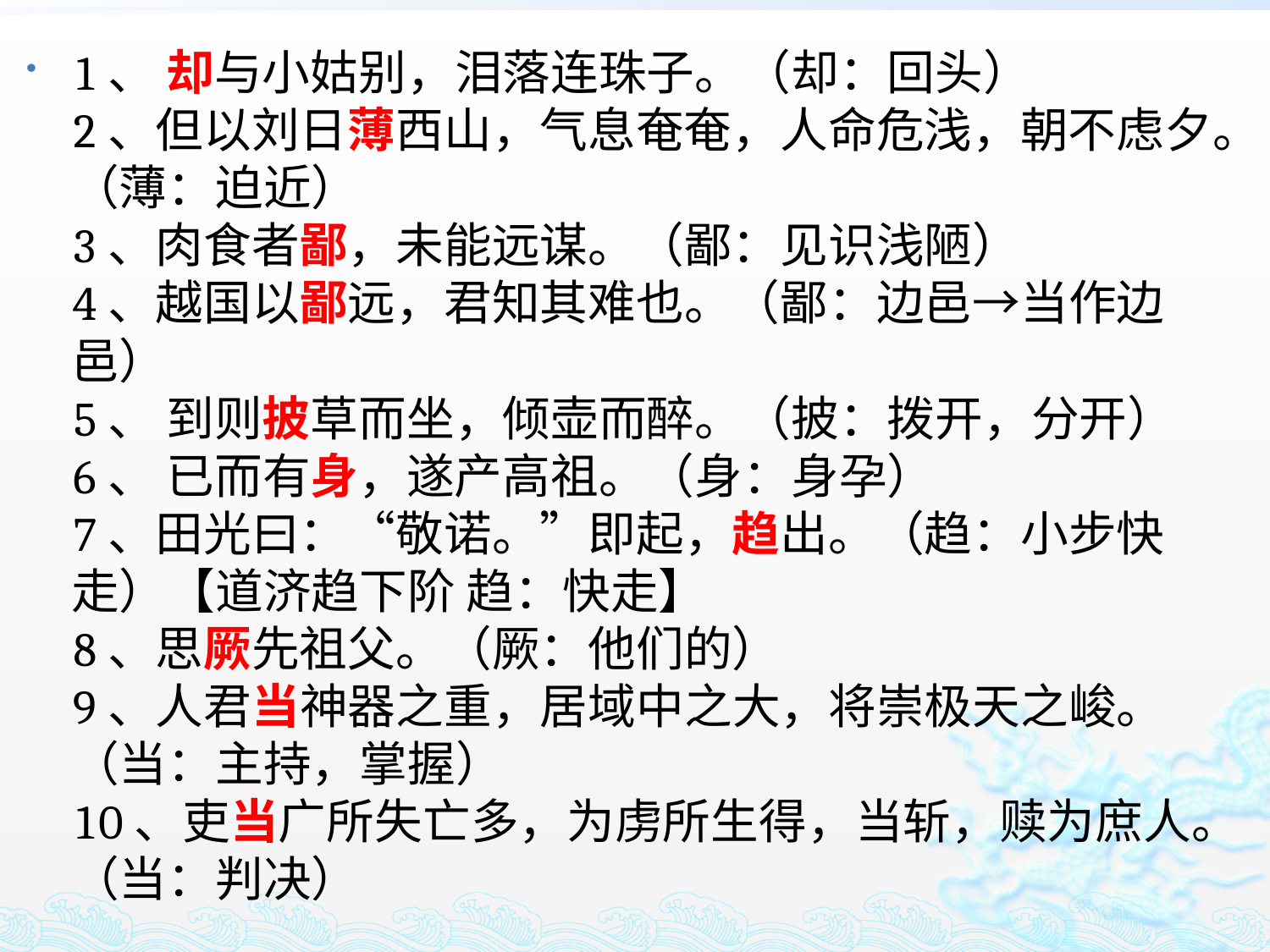

1、 却与小姑别，泪落连珠子。（却：回头）
2、但以刘日薄西山，气息奄奄，人命危浅，朝不虑夕。（薄：迫近）
3、肉食者鄙，未能远谋。（鄙：见识浅陋）
4、越国以鄙远，君知其难也。（鄙：边邑→当作边邑）
5、 到则披草而坐，倾壶而醉。（披：拨开，分开）
6、 已而有身，遂产高祖。（身：身孕）
7、田光曰：“敬诺。”即起，趋出。（趋：小步快走）【道济趋下阶 趋：快走】
8、思厥先祖父。（厥：他们的）
9、人君当神器之重，居域中之大，将崇极天之峻。（当：主持，掌握）
10、吏当广所失亡多，为虏所生得，当斩，赎为庶人。（当：判决）